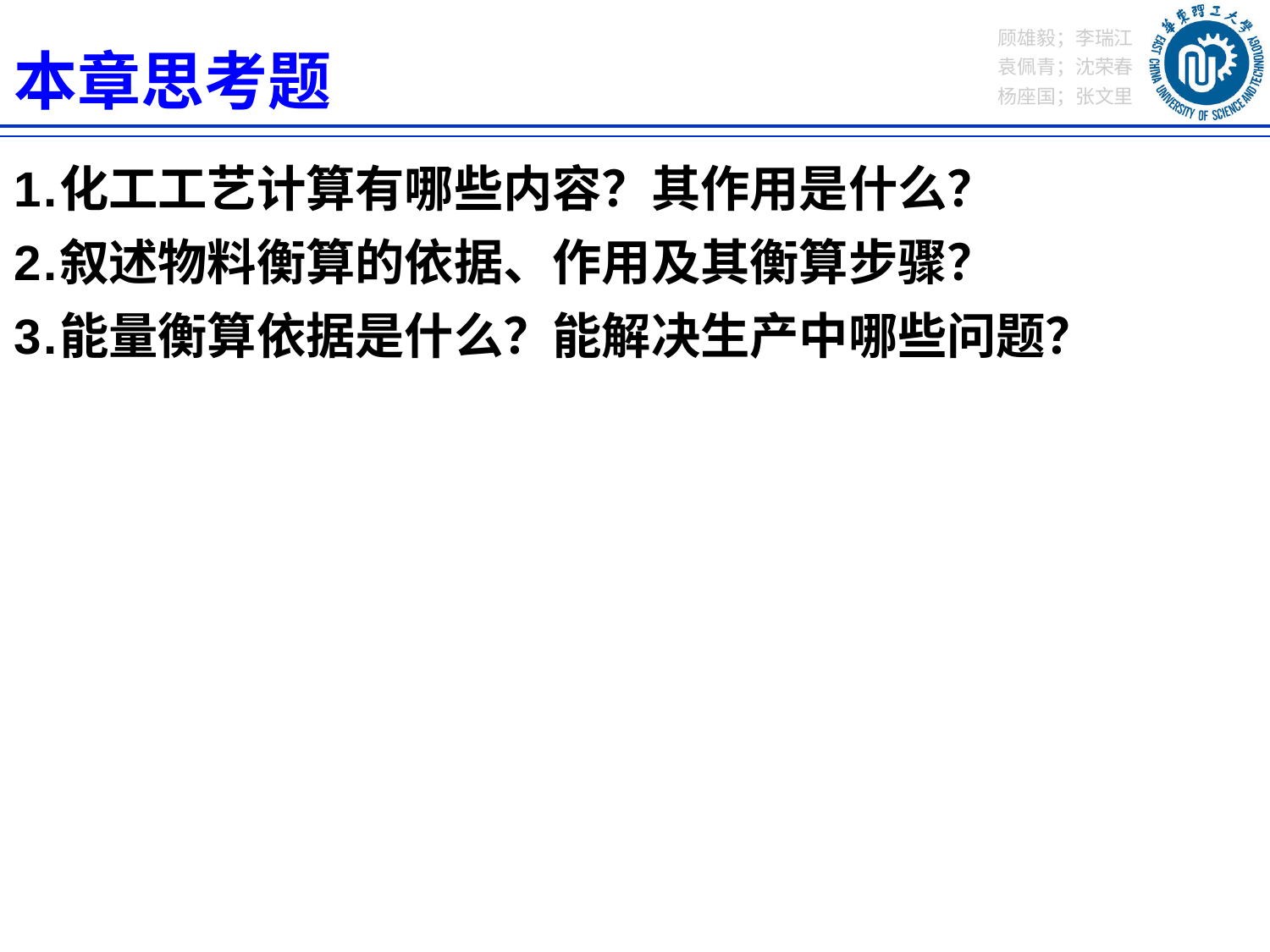

本章思考题
化工工艺计算有哪些内容？其作用是什么？
叙述物料衡算的依据、作用及其衡算步骤？
能量衡算依据是什么？能解决生产中哪些问题？